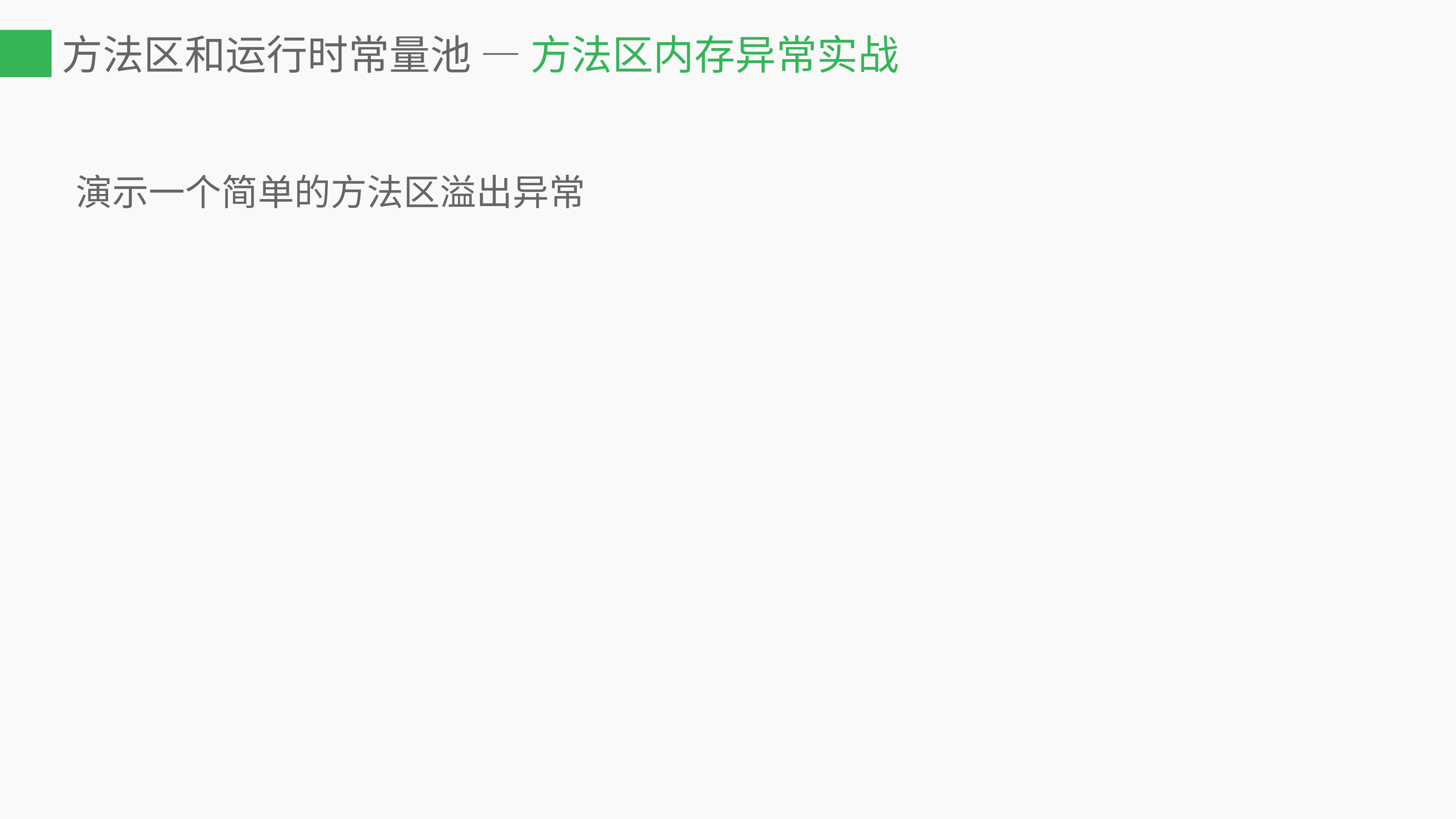

# 方法区和运行时常量池 — 方法区内存异常实战
演示一个简单的方法区溢出异常